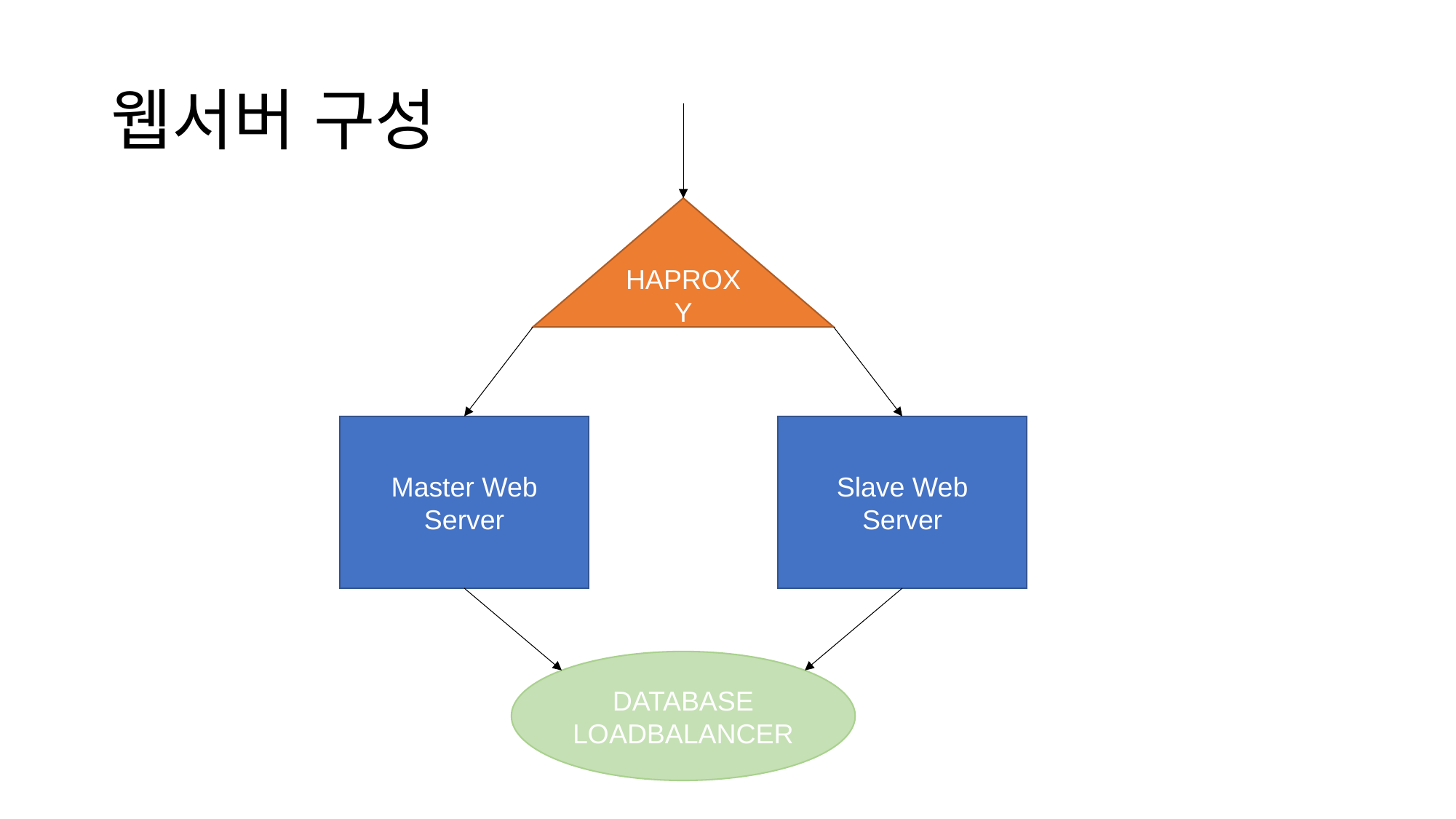

# 웹서버 구성
HAPROXY
Master Web
Server
Slave Web
Server
DATABASE
LOADBALANCER